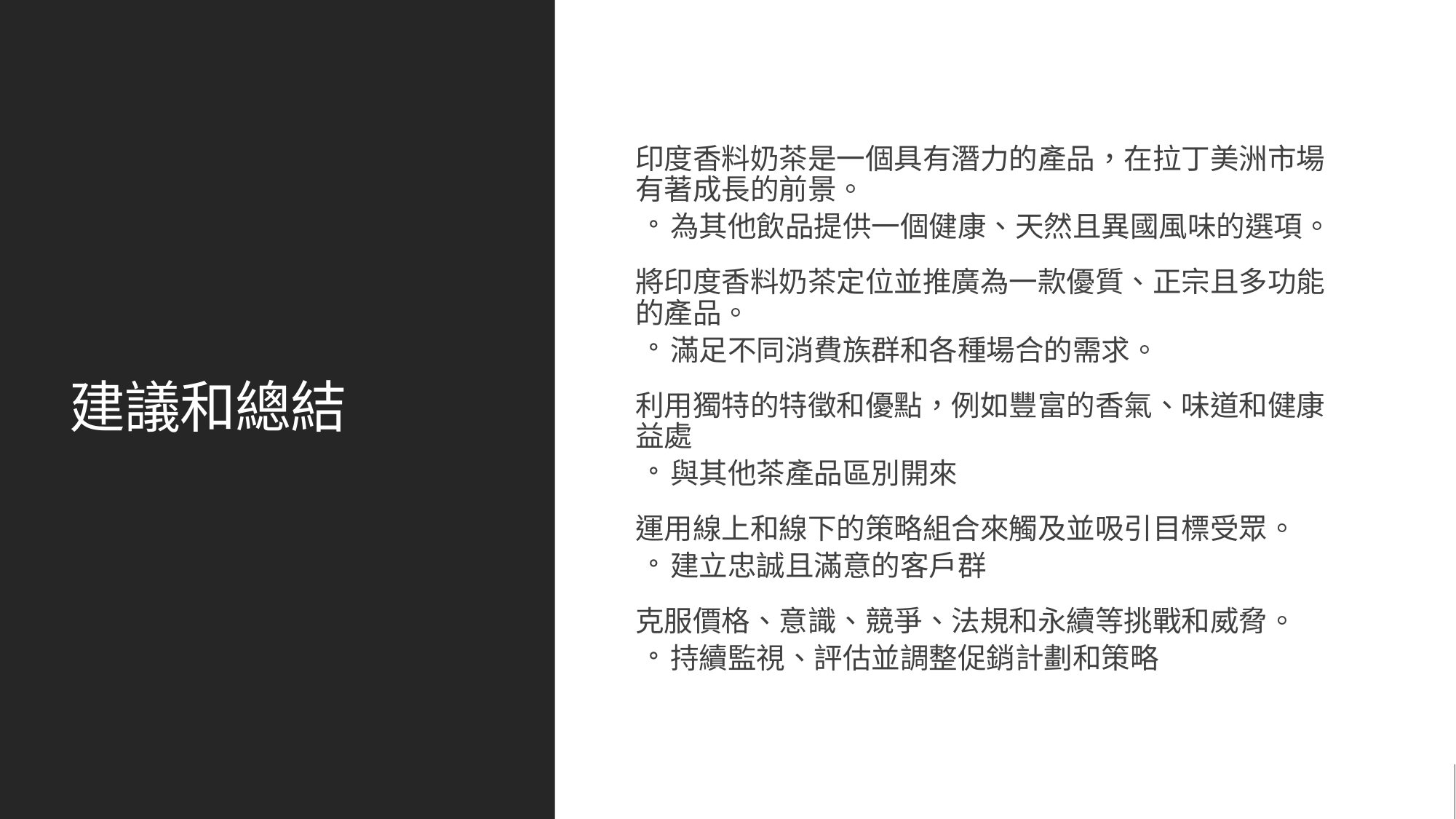

# 建議和總結
印度香料奶茶是一個具有潛力的產品，在拉丁美洲市場有著成長的前景。
為其他飲品提供一個健康、天然且異國風味的選項。
將印度香料奶茶定位並推廣為一款優質、正宗且多功能的產品。
滿足不同消費族群和各種場合的需求。
利用獨特的特徵和優點，例如豐富的香氣、味道和健康益處
與其他茶產品區別開來
運用線上和線下的策略組合來觸及並吸引目標受眾。
建立忠誠且滿意的客戶群
克服價格、意識、競爭、法規和永續等挑戰和威脅。
持續監視、評估並調整促銷計劃和策略